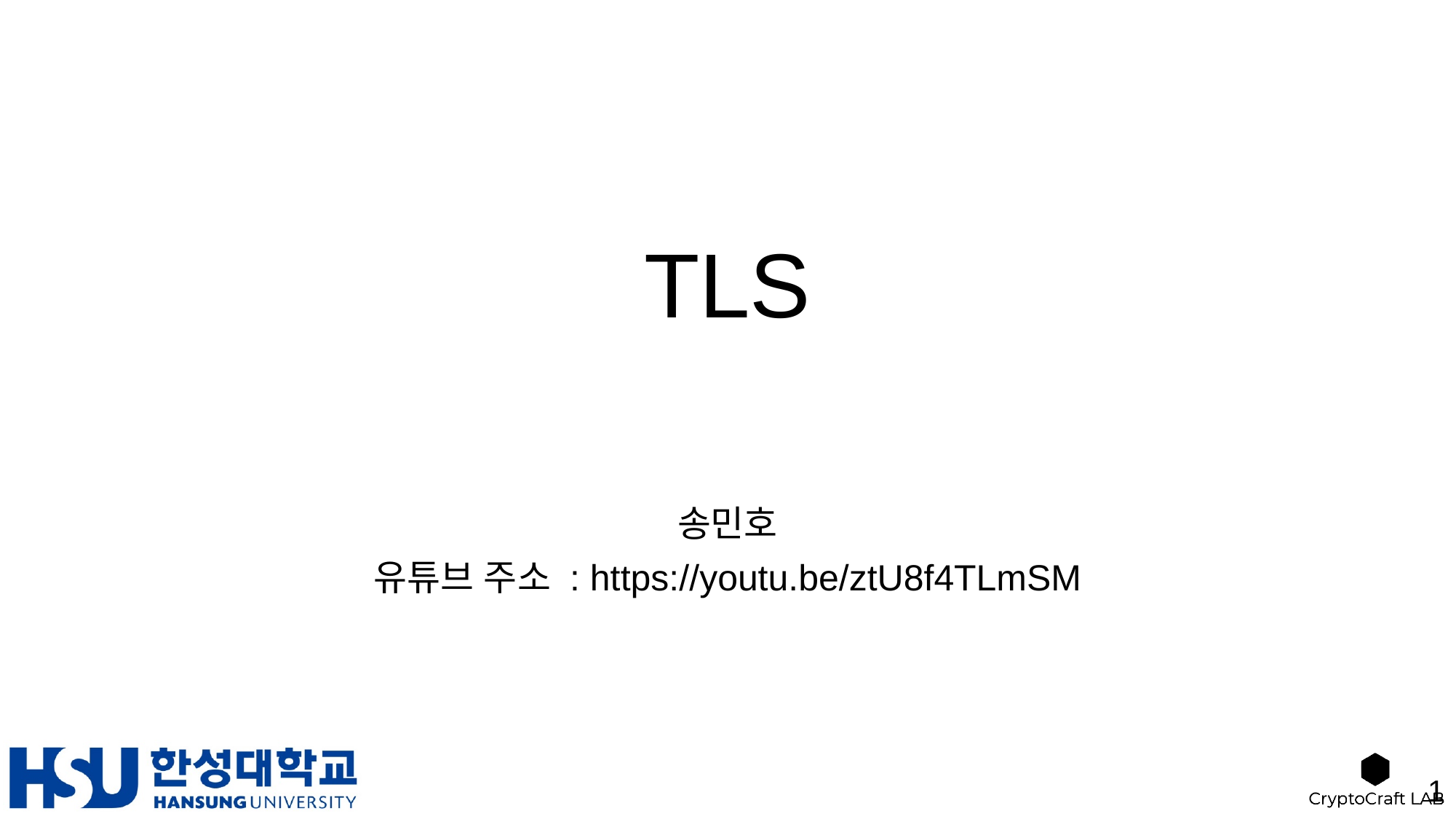

# TLS
송민호
유튜브 주소 : https://youtu.be/ztU8f4TLmSM